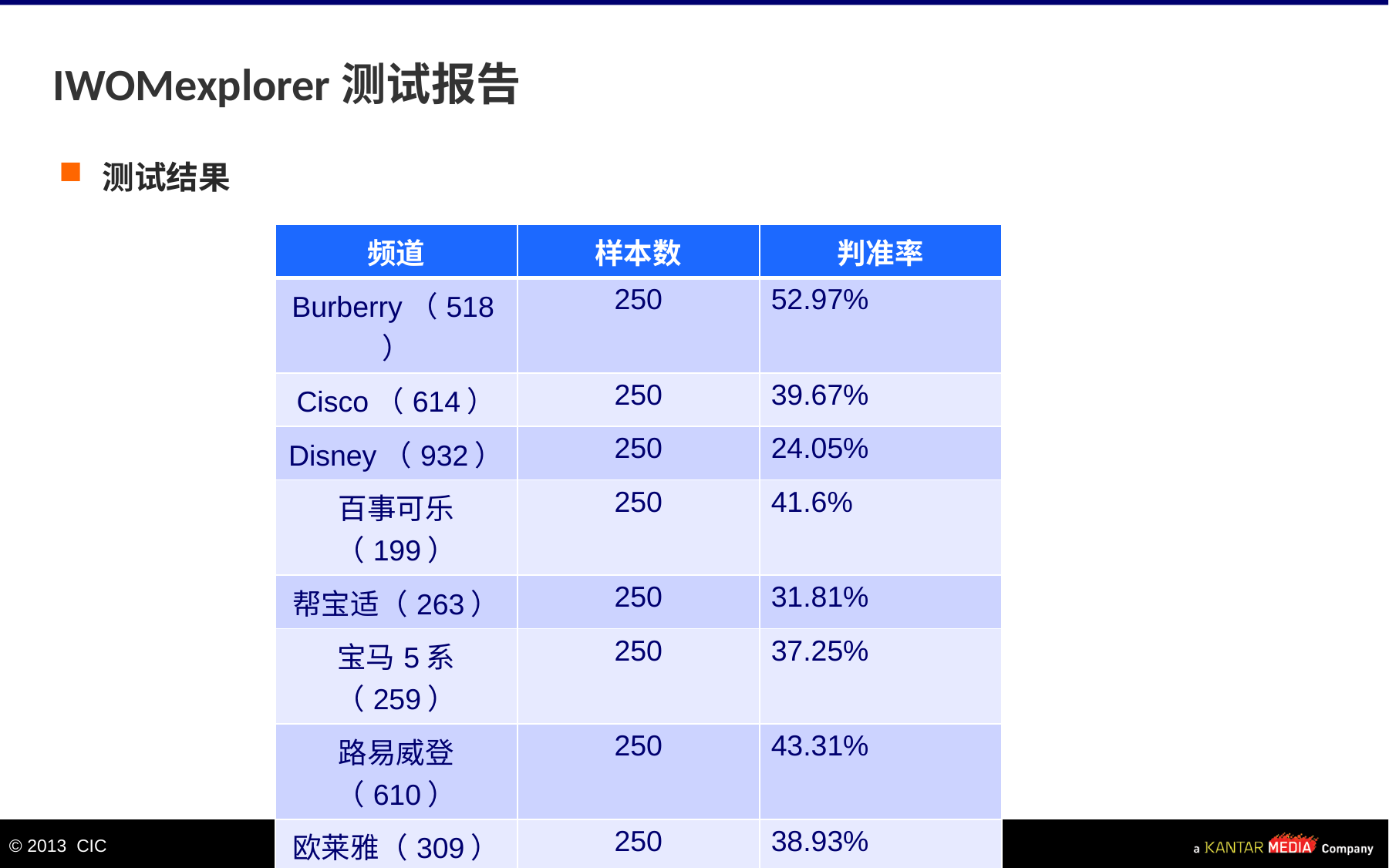

# IWOMexplorer测试报告
测试结果

| 频道 | 样本数 | 判准率 |
| --- | --- | --- |
| Burberry（518） | 250 | 52.97% |
| Cisco（614） | 250 | 39.67% |
| Disney（932） | 250 | 24.05% |
| 百事可乐（199） | 250 | 41.6% |
| 帮宝适（263） | 250 | 31.81% |
| 宝马5系（259） | 250 | 37.25% |
| 路易威登（610） | 250 | 43.31% |
| 欧莱雅（309） | 250 | 38.93% |
| 威士忌（646） | 250 | 45.24% |
| 宜家（440） | 250 | 38.43% |